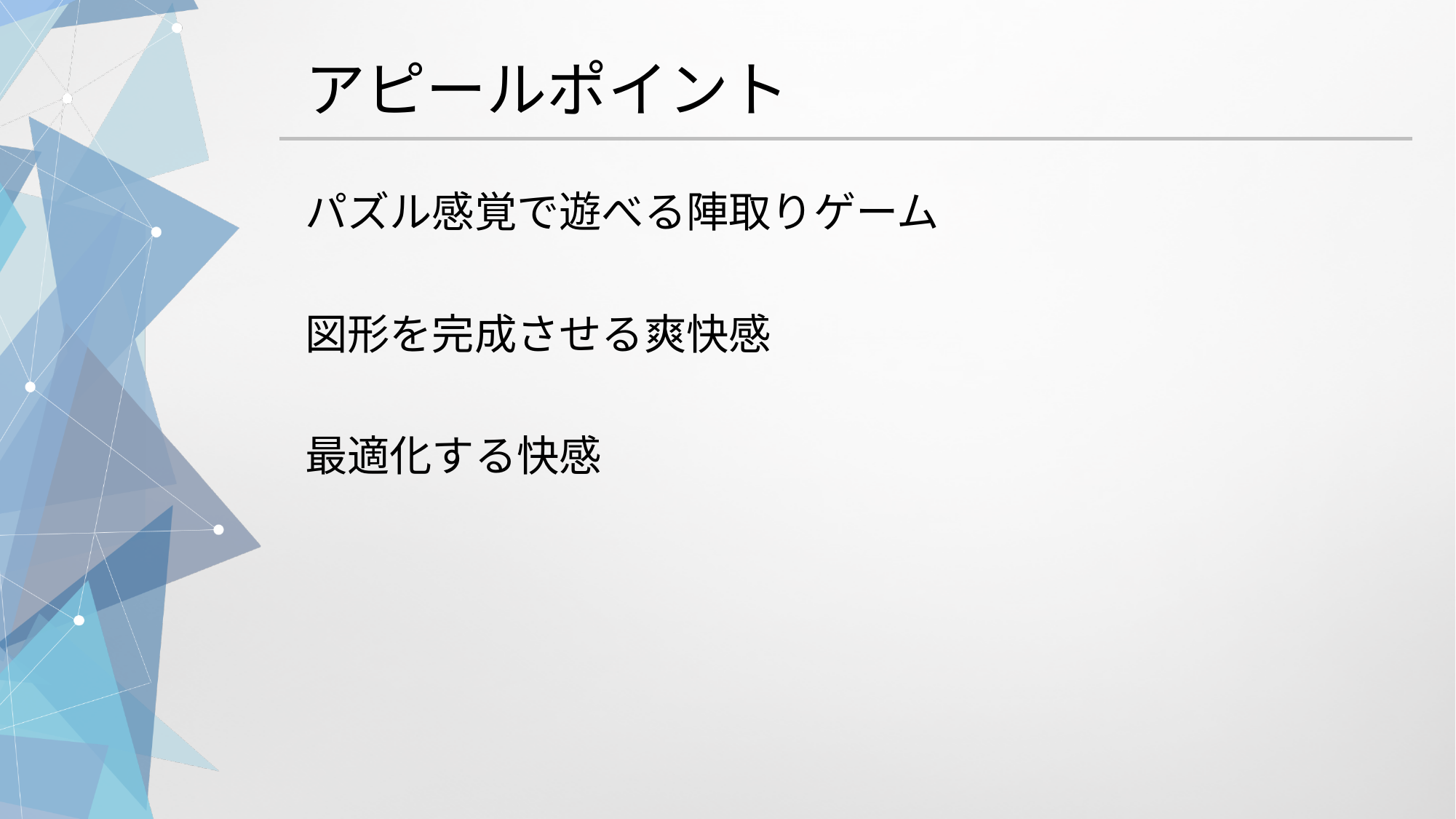

# アピールポイント
パズル感覚で遊べる陣取りゲーム

図形を完成させる爽快感

最適化する快感